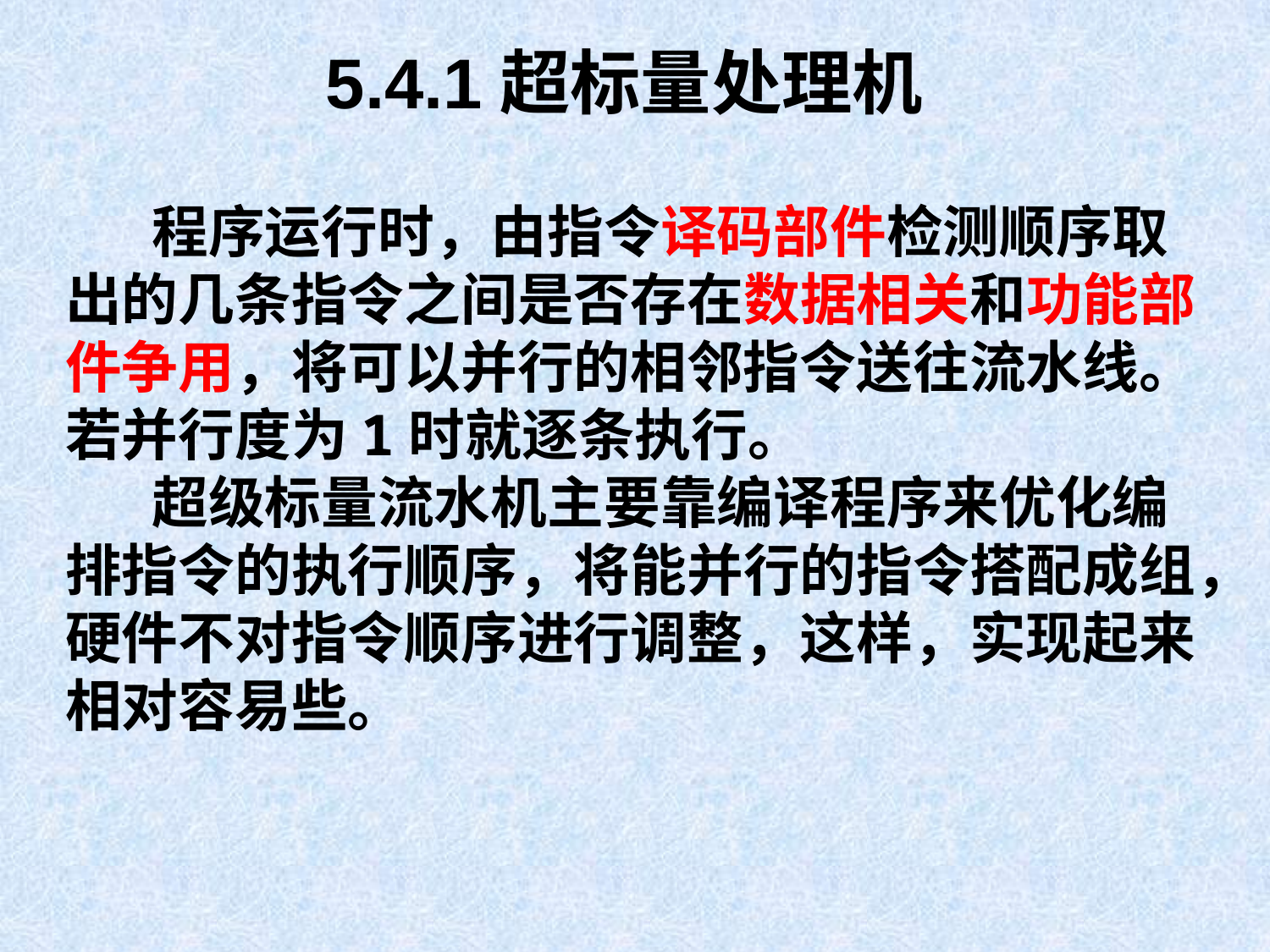

5.4.1超标量处理机
程序运行时，由指令译码部件检测顺序取出的几条指令之间是否存在数据相关和功能部件争用，将可以并行的相邻指令送往流水线。若并行度为1时就逐条执行。
超级标量流水机主要靠编译程序来优化编排指令的执行顺序，将能并行的指令搭配成组，硬件不对指令顺序进行调整，这样，实现起来相对容易些。